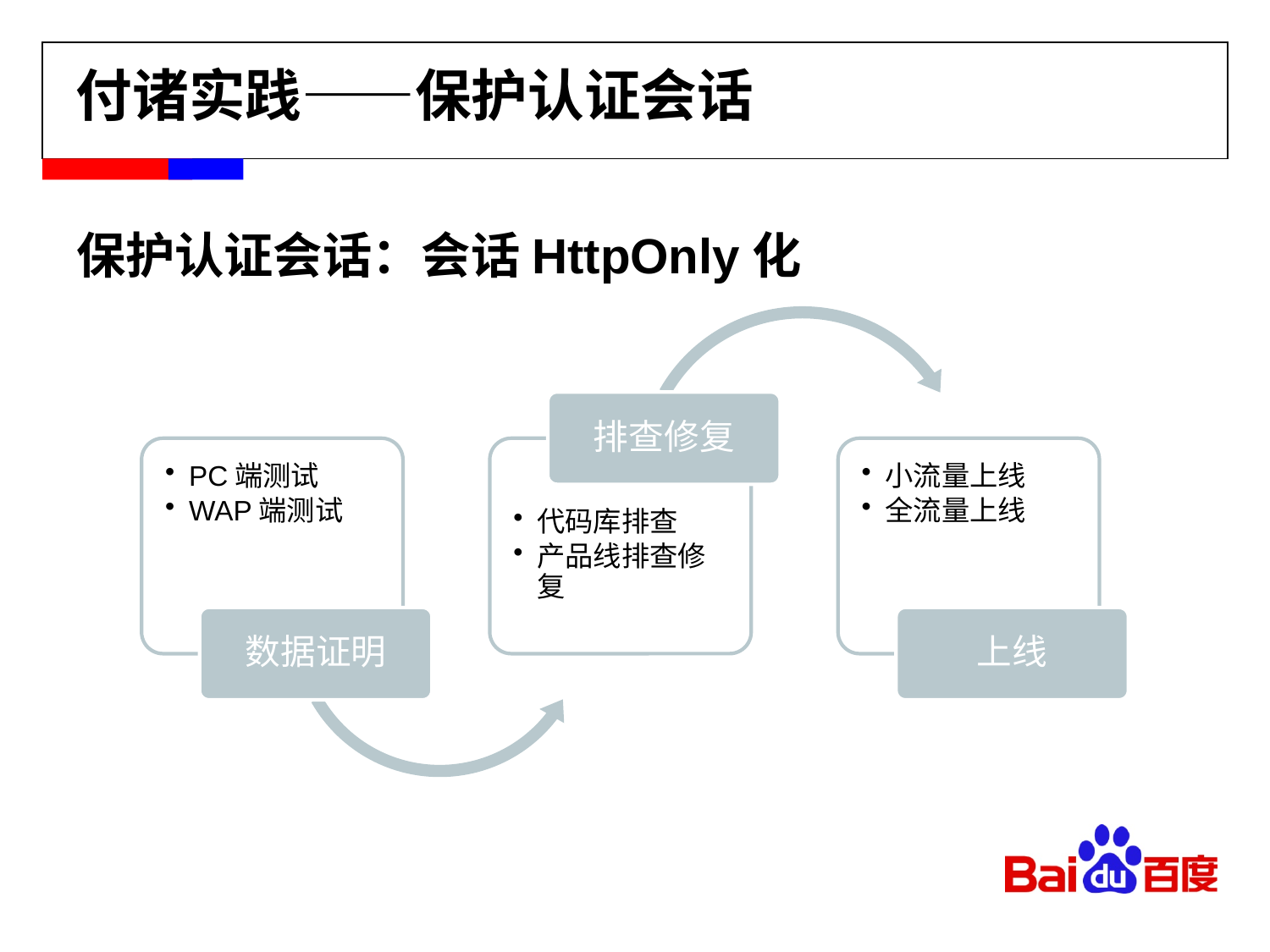

付诸实践——保护认证会话
保护认证会话：会话HttpOnly化

PC端测试
WAP端测试
数据证明
代码库排查
产品线排查修复
排查修复
小流量上线
全流量上线
上线